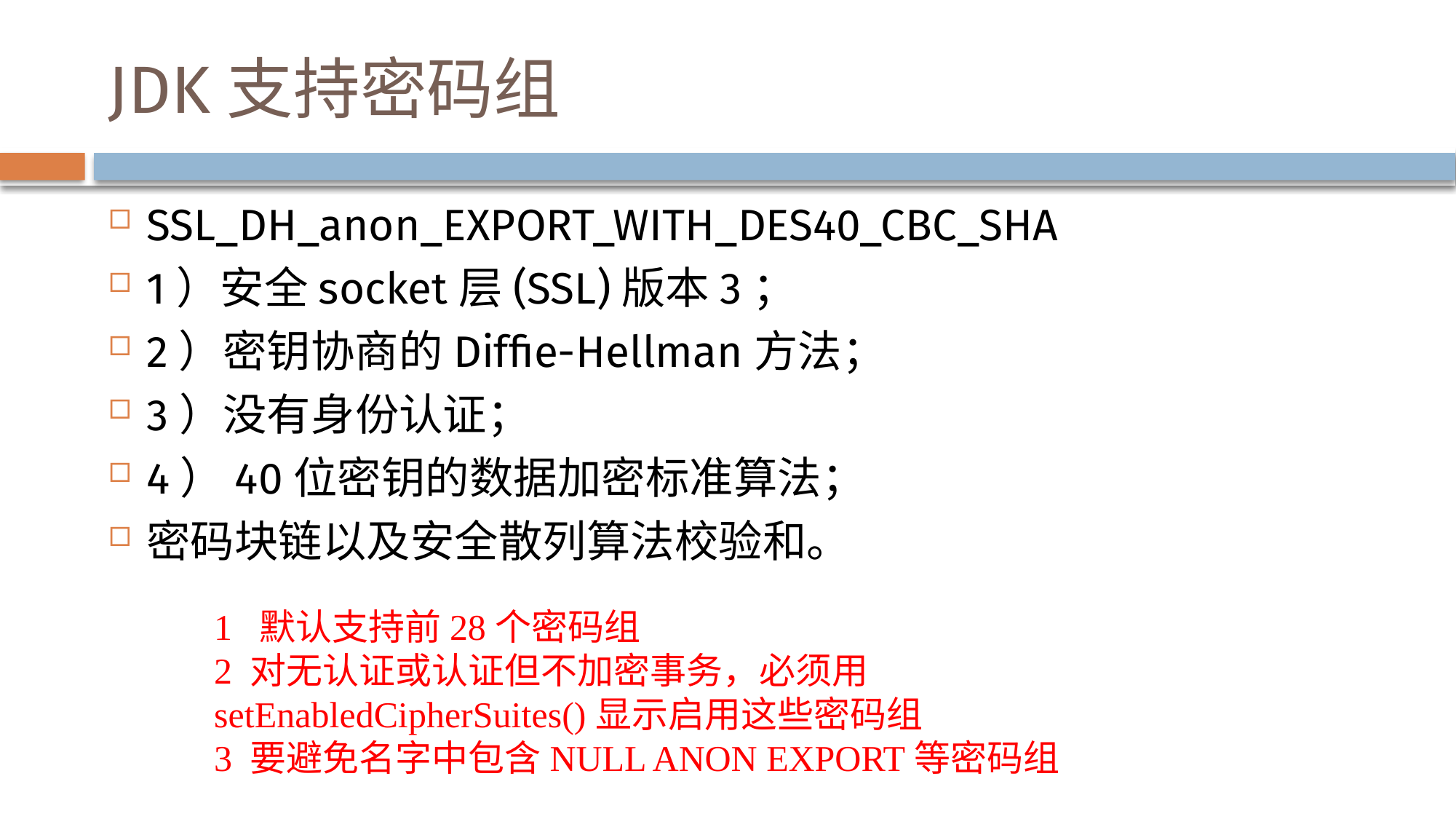

# JDK支持密码组
SSL_DH_anon_EXPORT_WITH_DES40_CBC_SHA
1）安全socket层(SSL)版本3；
2）密钥协商的Diffie-Hellman方法；
3）没有身份认证；
4）40位密钥的数据加密标准算法；
密码块链以及安全散列算法校验和。

1  默认支持前28个密码组
2 对无认证或认证但不加密事务，必须用setEnabledCipherSuites()显示启用这些密码组
3 要避免名字中包含NULL ANON EXPORT等密码组